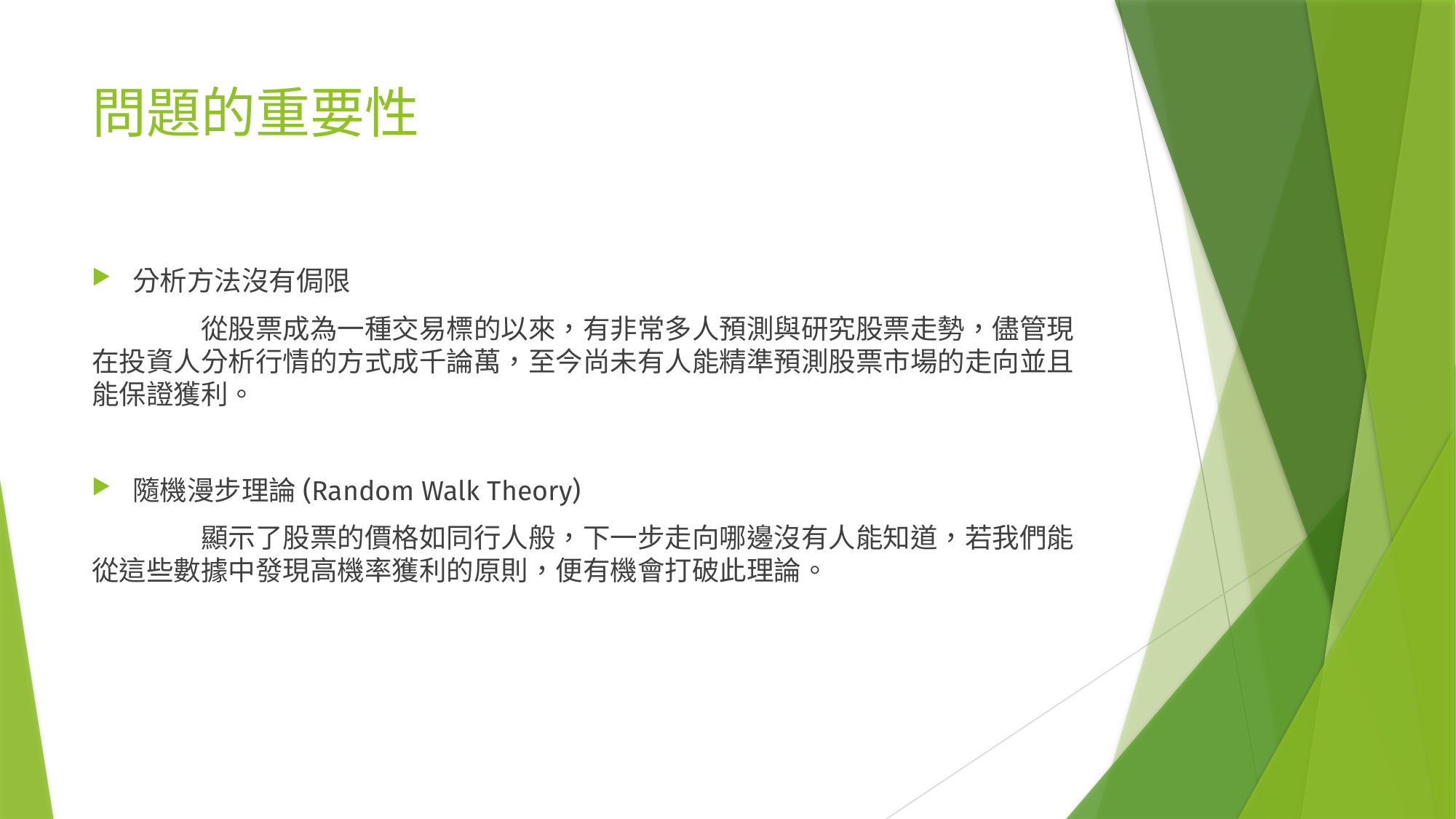

# 問題的重要性
分析方法沒有侷限
　	從股票成為一種交易標的以來，有非常多人預測與研究股票走勢，儘管現在投資人分析行情的方式成千論萬，至今尚未有人能精準預測股票市場的走向並且能保證獲利。

隨機漫步理論(Random Walk Theory)
	顯示了股票的價格如同行人般，下一步走向哪邊沒有人能知道，若我們能從這些數據中發現高機率獲利的原則，便有機會打破此理論。